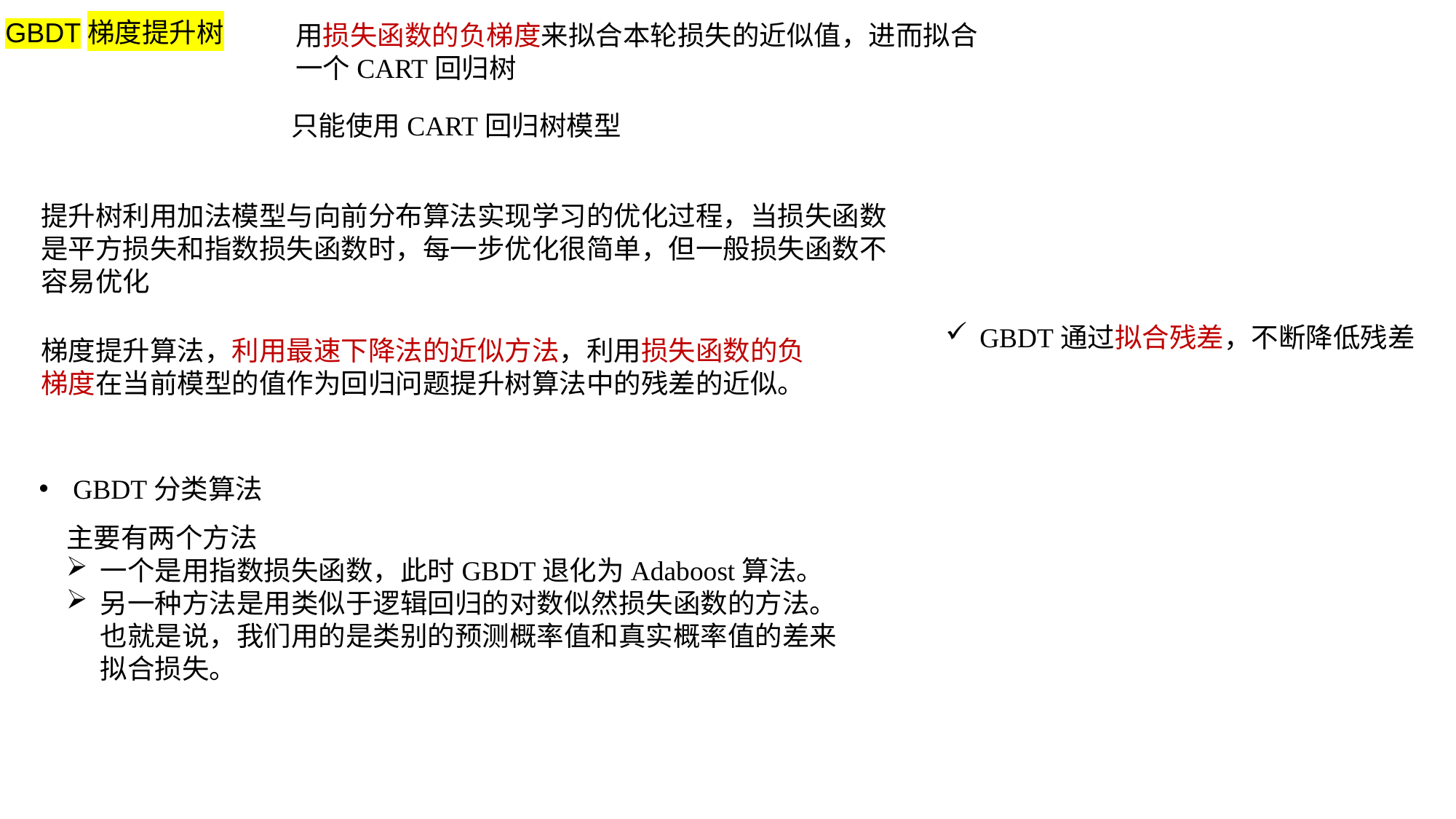

GBDT梯度提升树
用损失函数的负梯度来拟合本轮损失的近似值，进而拟合一个CART回归树
只能使用CART回归树模型
提升树利用加法模型与向前分布算法实现学习的优化过程，当损失函数是平方损失和指数损失函数时，每一步优化很简单，但一般损失函数不容易优化
GBDT通过拟合残差，不断降低残差
梯度提升算法，利用最速下降法的近似方法，利用损失函数的负梯度在当前模型的值作为回归问题提升树算法中的残差的近似。
GBDT分类算法
主要有两个方法
一个是用指数损失函数，此时GBDT退化为Adaboost算法。
另一种方法是用类似于逻辑回归的对数似然损失函数的方法。也就是说，我们用的是类别的预测概率值和真实概率值的差来拟合损失。